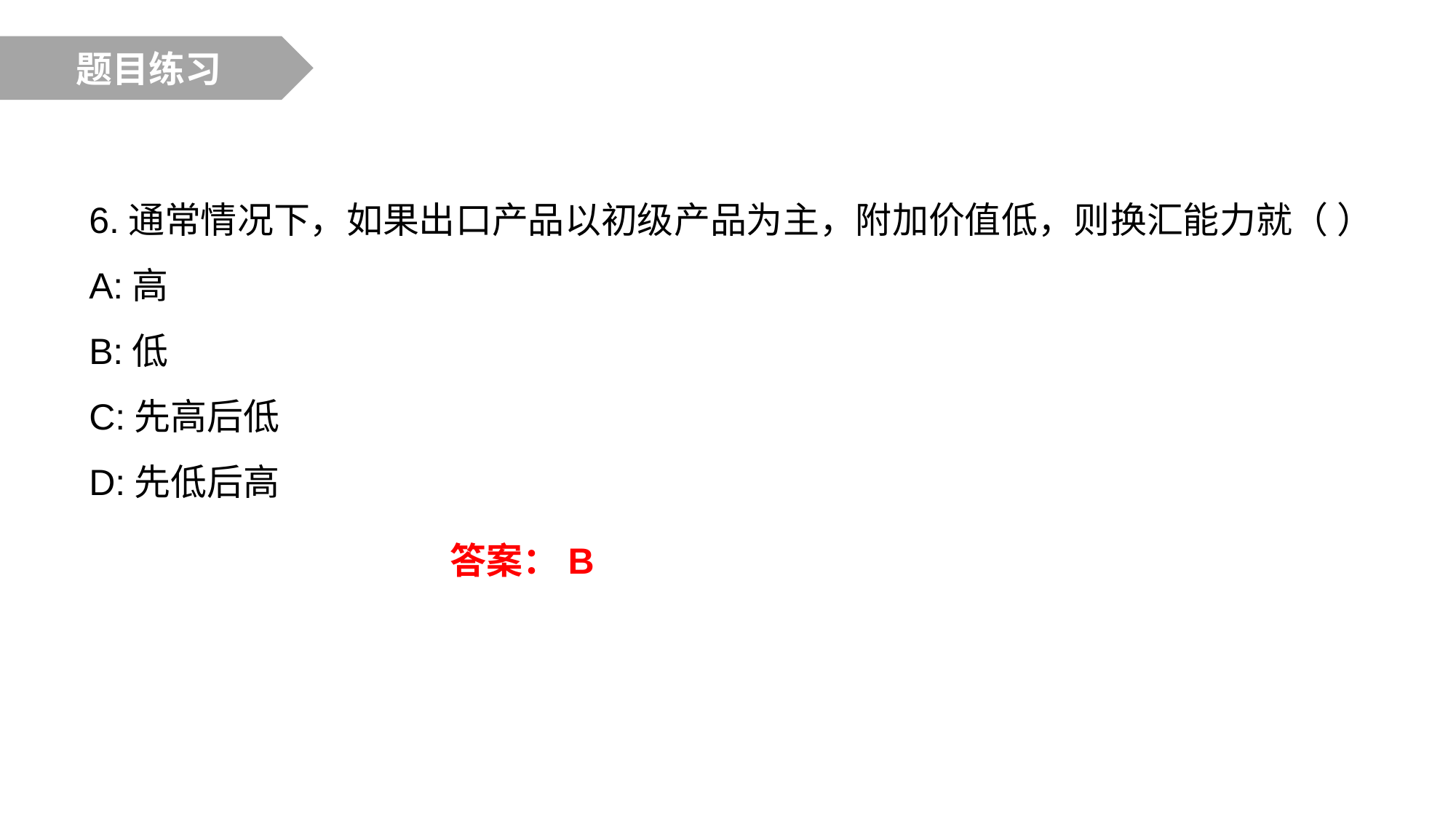

题目练习
6.通常情况下，如果出口产品以初级产品为主，附加价值低，则换汇能力就（ ）
A:高
B:低
C:先高后低
D:先低后高
答案：B